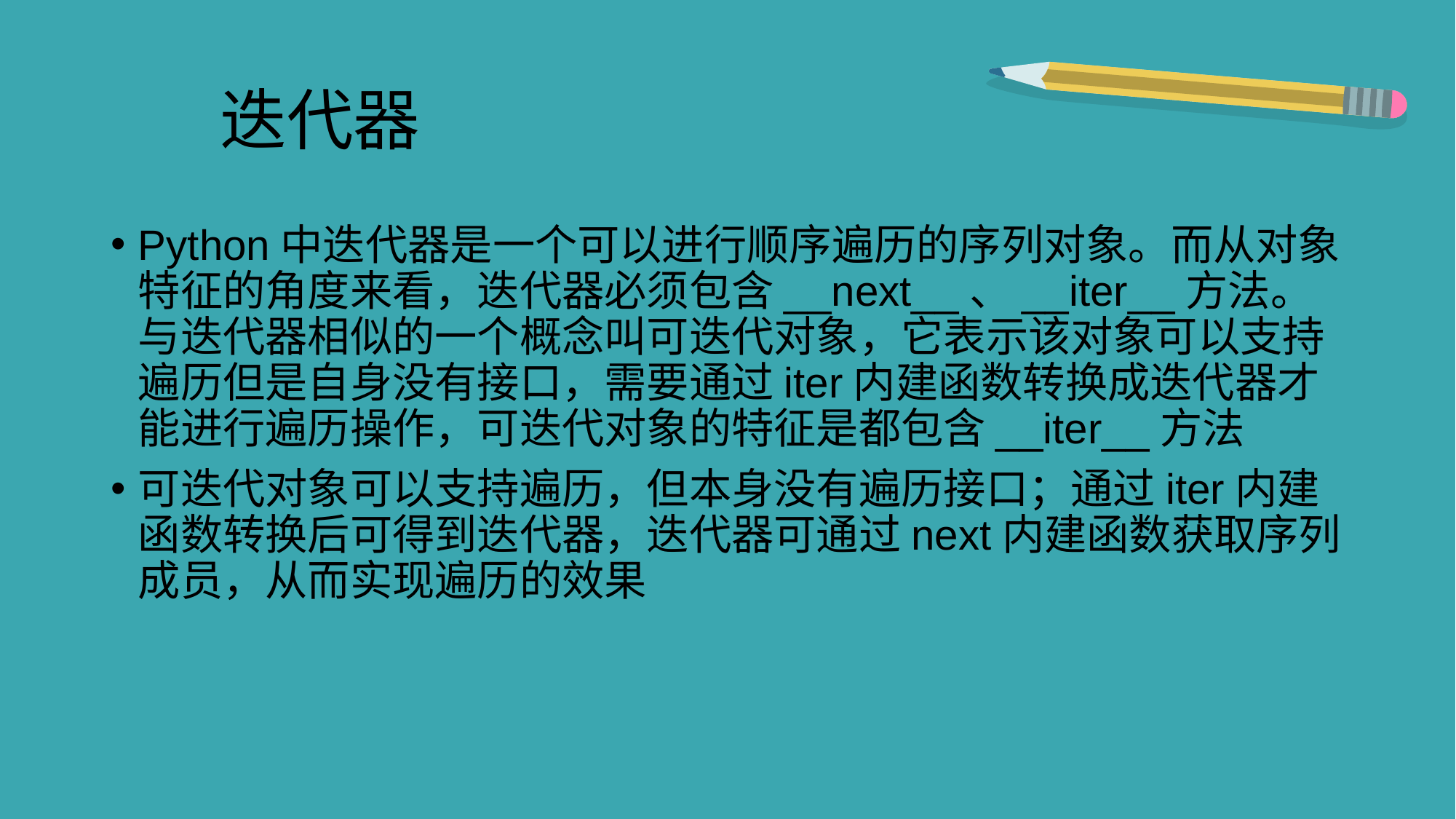

# 迭代器

Python中迭代器是一个可以进行顺序遍历的序列对象。而从对象特征的角度来看，迭代器必须包含__next__、__iter__方法。与迭代器相似的一个概念叫可迭代对象，它表示该对象可以支持遍历但是自身没有接口，需要通过iter内建函数转换成迭代器才能进行遍历操作，可迭代对象的特征是都包含__iter__方法
可迭代对象可以支持遍历，但本身没有遍历接口；通过iter内建函数转换后可得到迭代器，迭代器可通过next内建函数获取序列成员，从而实现遍历的效果